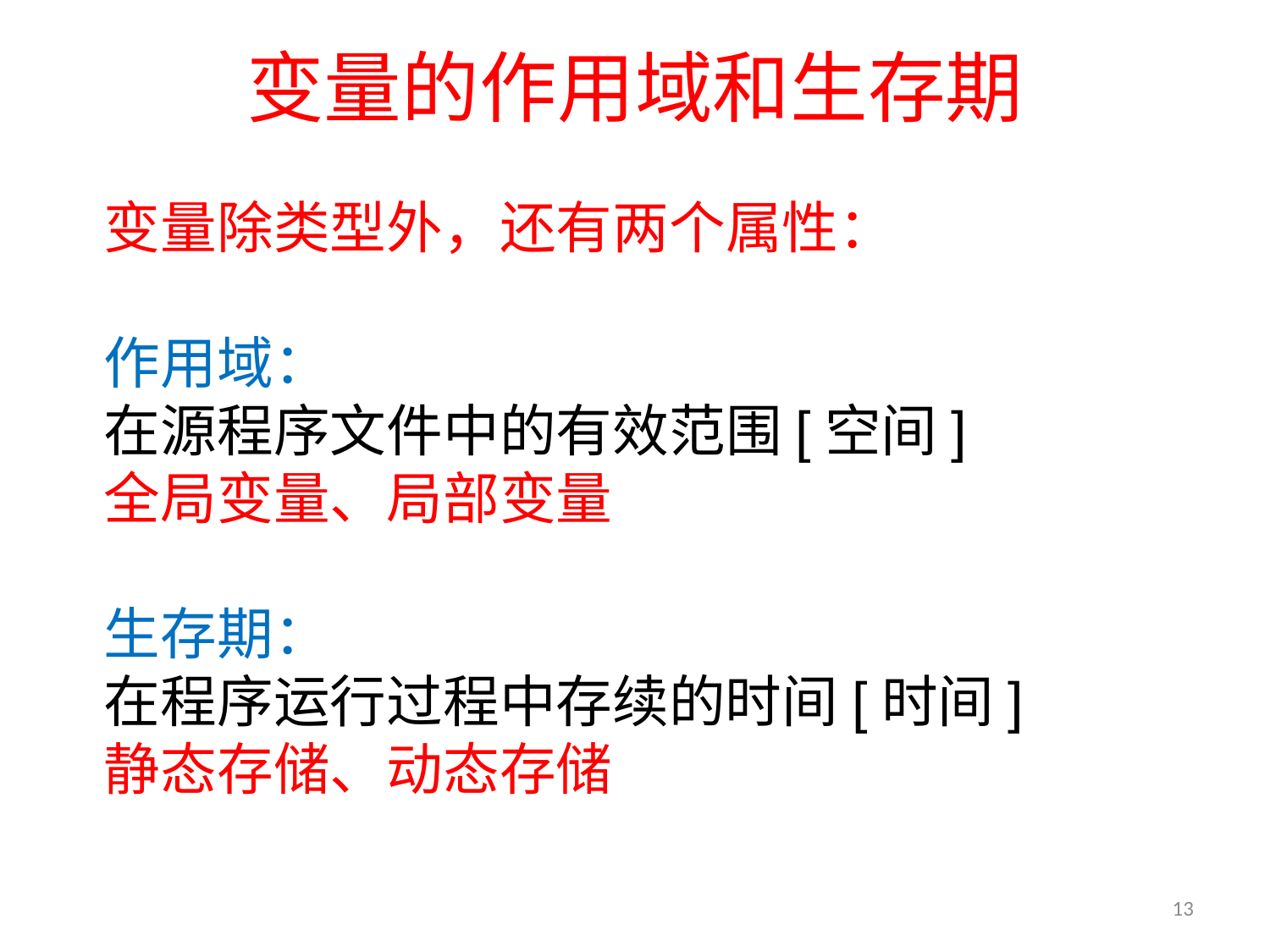

# 变量的作用域和生存期
变量除类型外，还有两个属性：

作用域：
在源程序文件中的有效范围[空间]
全局变量、局部变量

生存期：
在程序运行过程中存续的时间[时间]
静态存储、动态存储
13